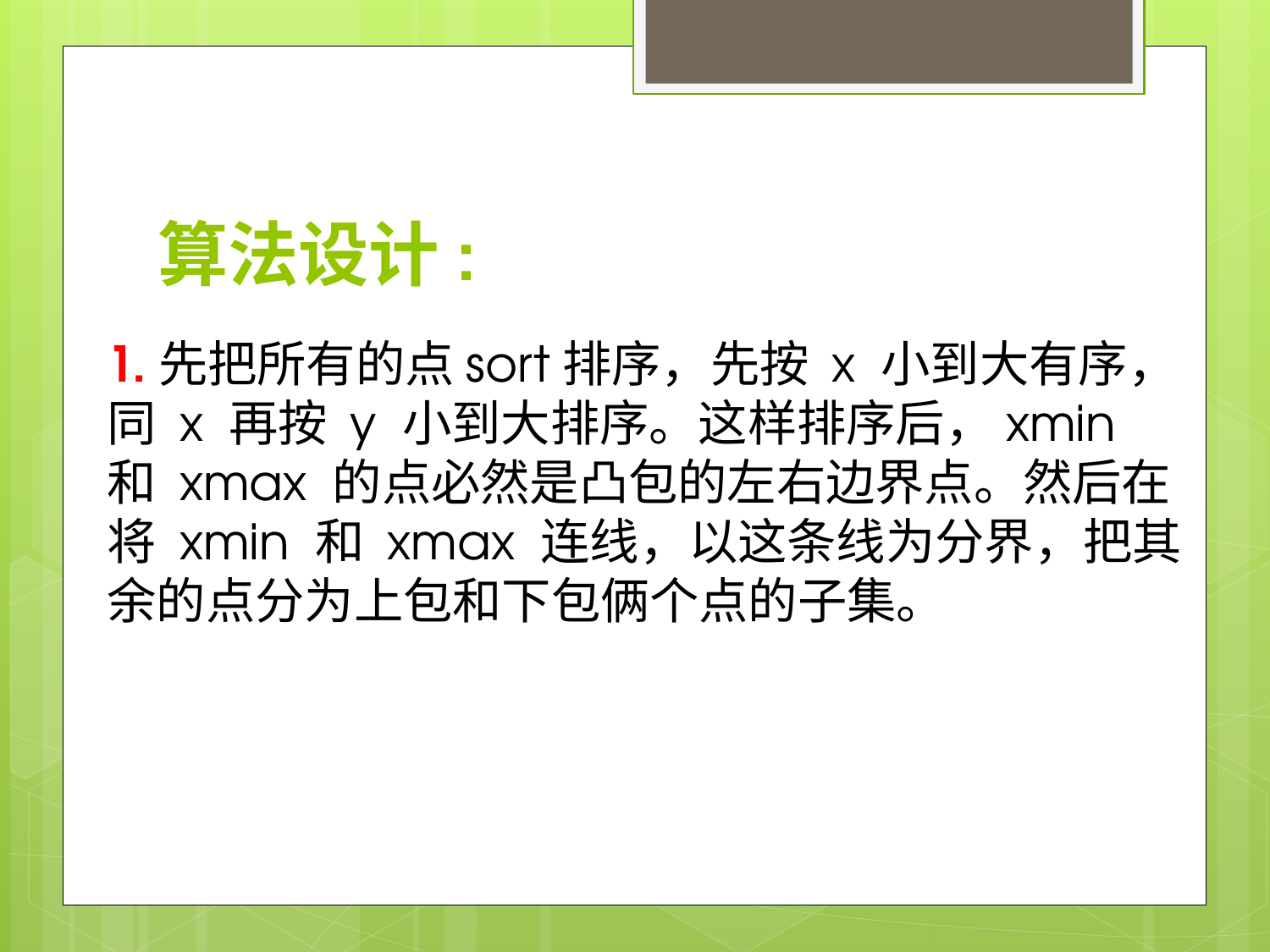

# 算法设计:
1.先把所有的点sort排序，先按 x 小到大有序，同 x 再按 y 小到大排序。这样排序后，xmin 和 xmax 的点必然是凸包的左右边界点。然后在将 xmin 和 xmax 连线，以这条线为分界，把其余的点分为上包和下包俩个点的子集。